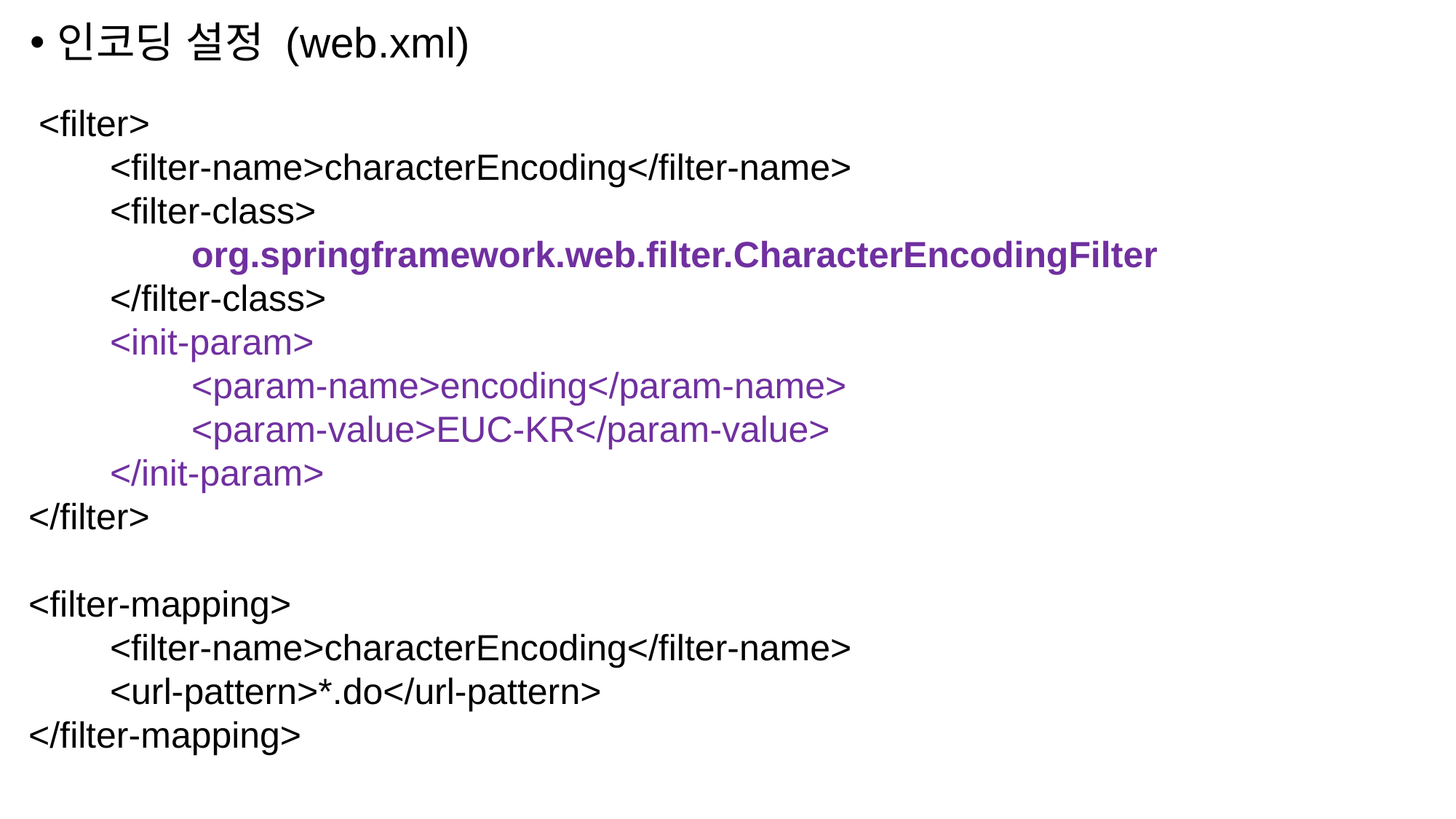

인코딩 설정 (web.xml)
 <filter>
        <filter-name>characterEncoding</filter-name>
        <filter-class>
                org.springframework.web.filter.CharacterEncodingFilter
        </filter-class>
        <init-param>
                <param-name>encoding</param-name>
                <param-value>EUC-KR</param-value>
        </init-param>
</filter>

<filter-mapping>
        <filter-name>characterEncoding</filter-name>
        <url-pattern>*.do</url-pattern>
</filter-mapping>